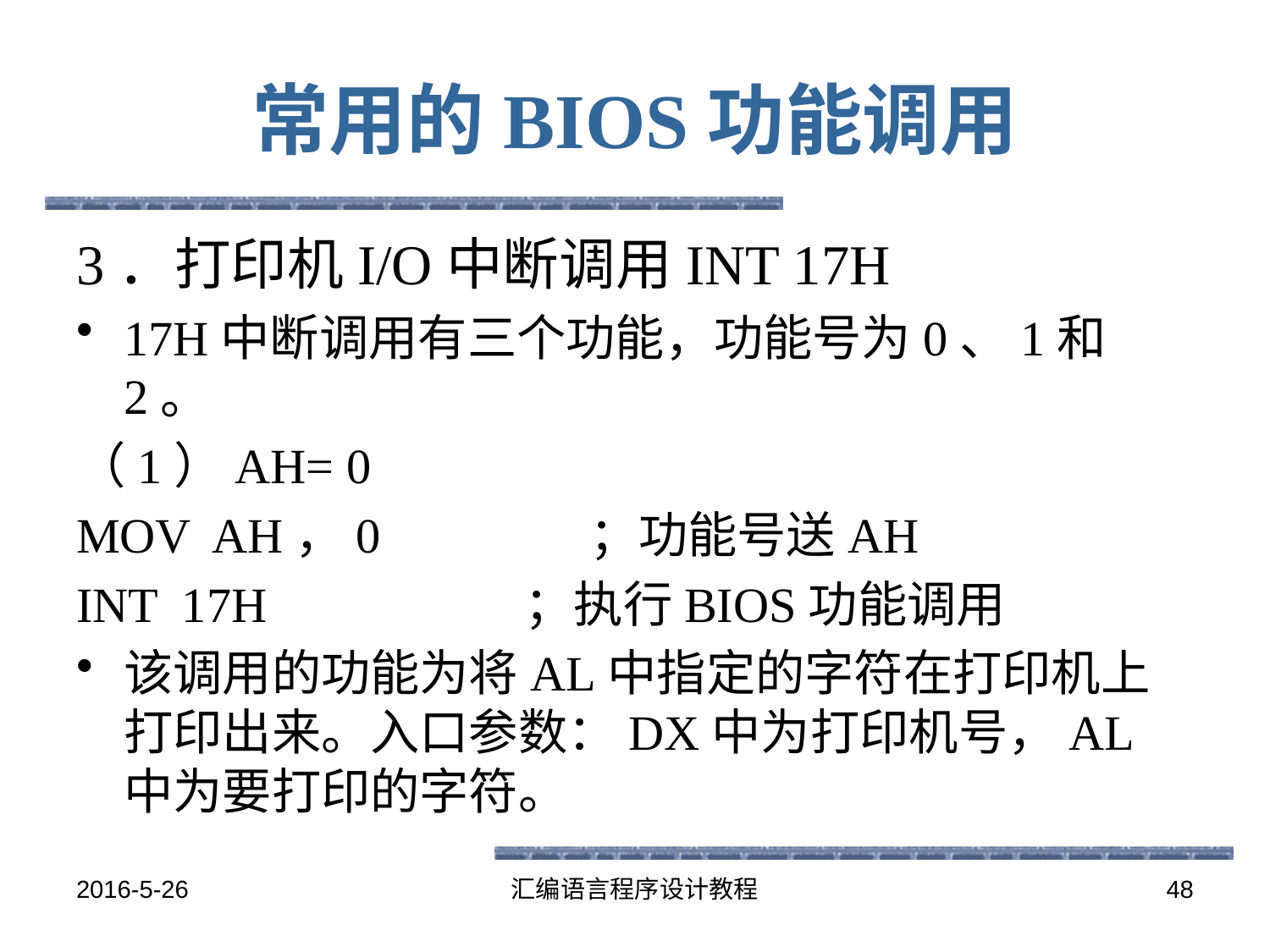

# 常用的BIOS功能调用
3．打印机I/O中断调用INT 17H
17H中断调用有三个功能，功能号为0、1和2。
（1）AH= 0
MOV  AH，0                ；功能号送AH
INT  17H                    ；执行BIOS功能调用
该调用的功能为将AL中指定的字符在打印机上打印出来。入口参数：DX中为打印机号，AL中为要打印的字符。
2016-5-26
汇编语言程序设计教程
48